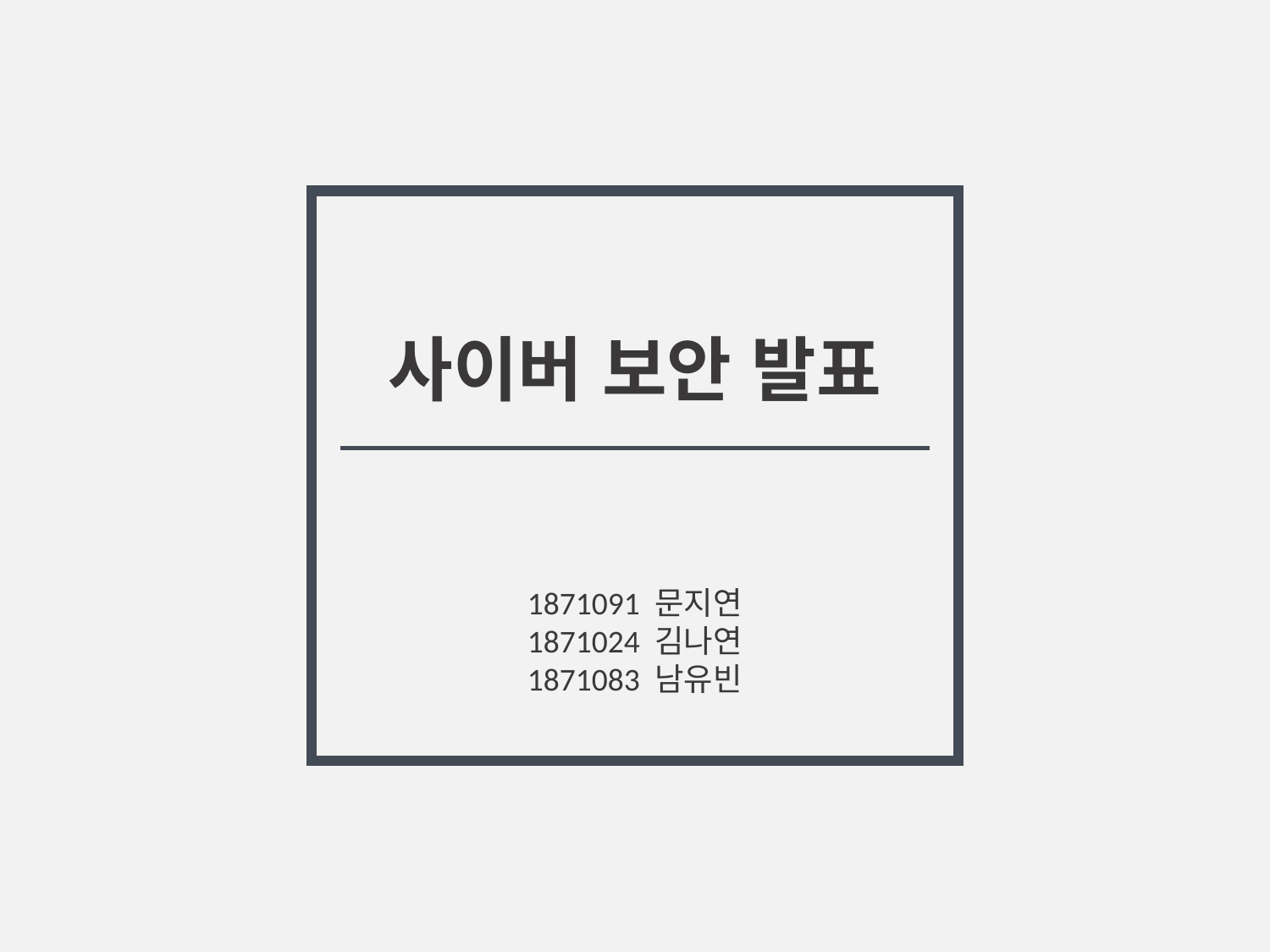

사이버 보안 발표
1871091 문지연
1871024 김나연
1871083 남유빈